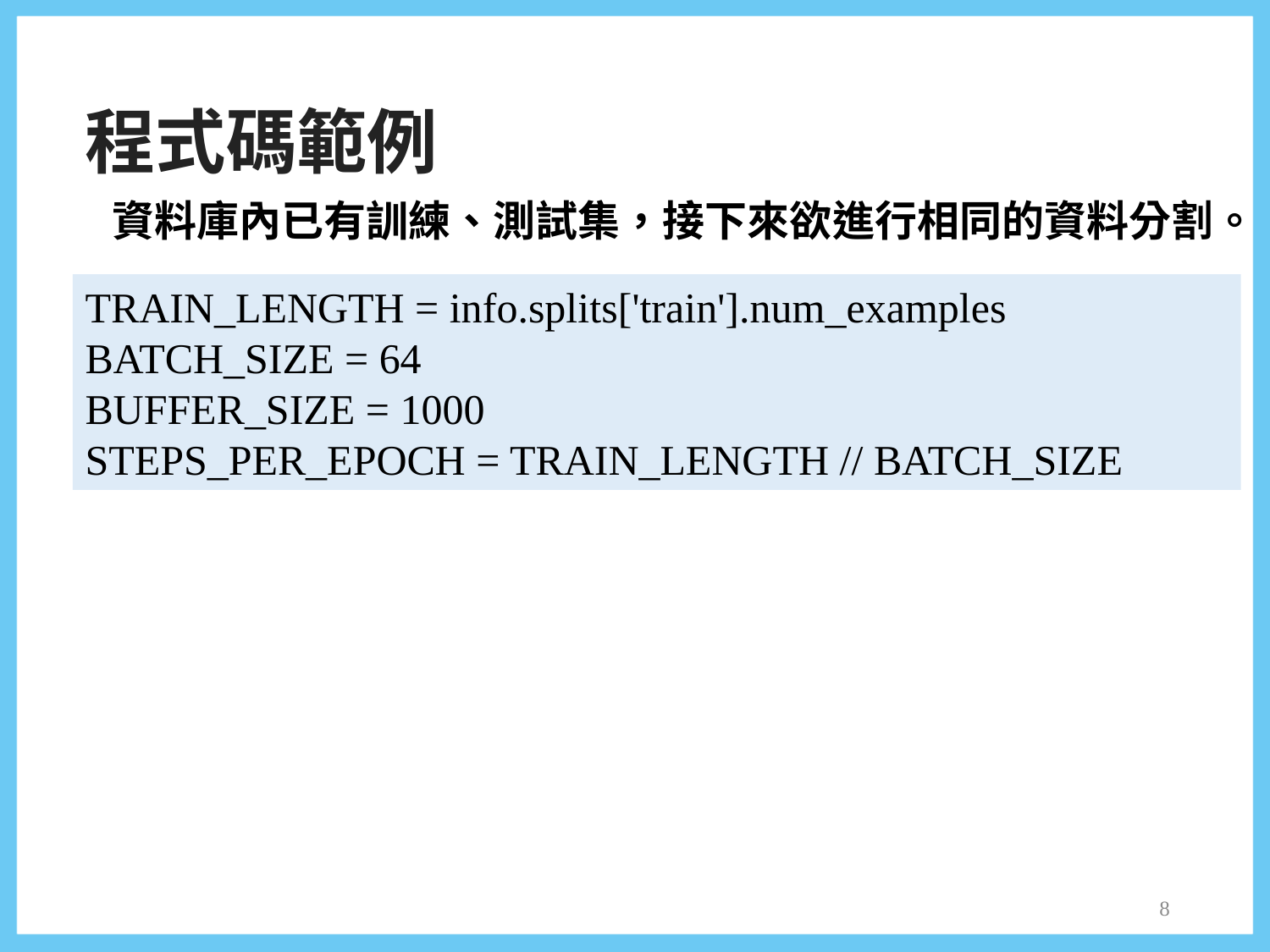

程式碼範例
資料庫內已有訓練、測試集，接下來欲進行相同的資料分割。
TRAIN_LENGTH = info.splits['train'].num_examples
BATCH_SIZE = 64
BUFFER_SIZE = 1000
STEPS_PER_EPOCH = TRAIN_LENGTH // BATCH_SIZE
8